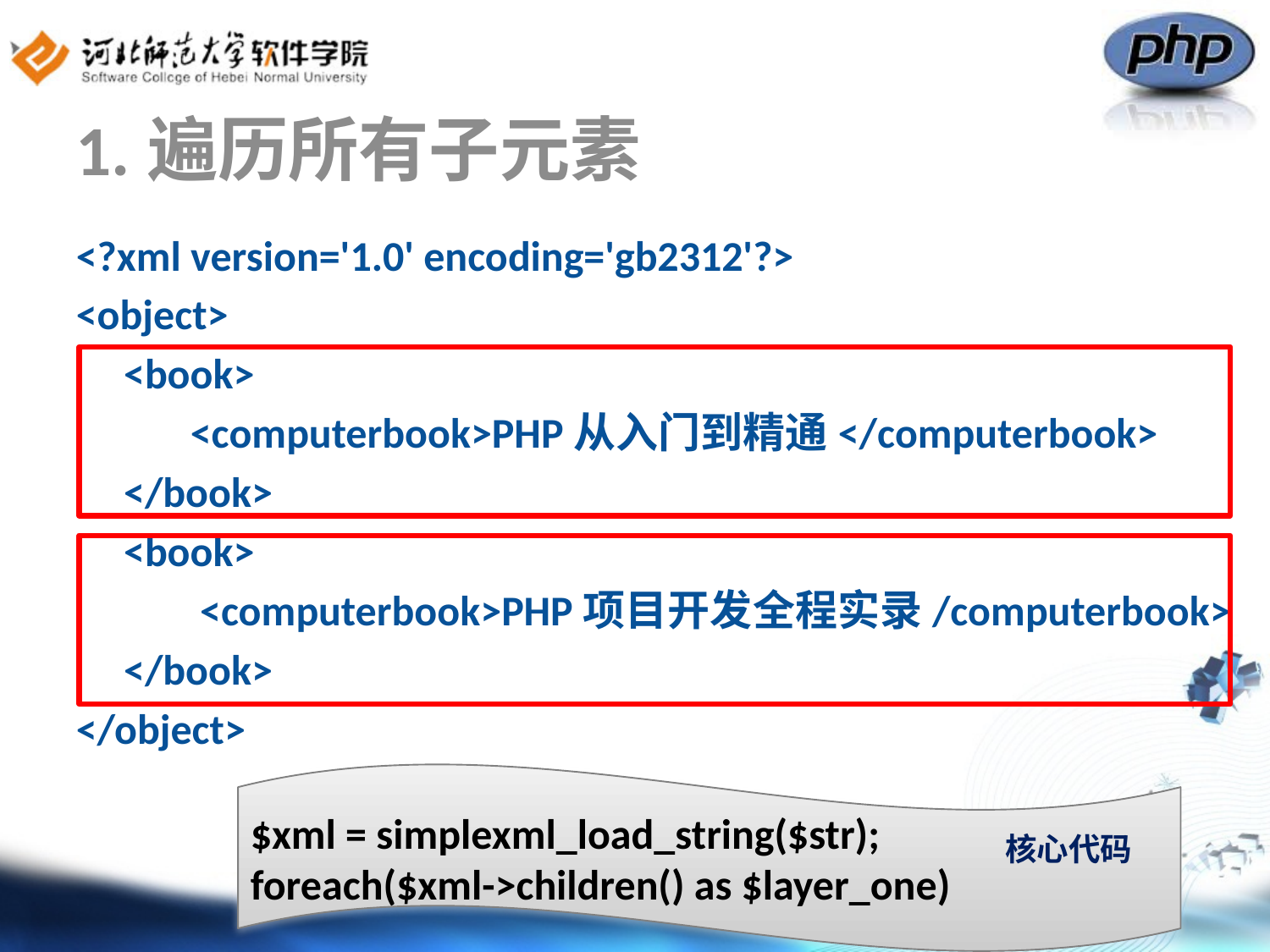

# 1.遍历所有子元素
<?xml version='1.0' encoding='gb2312'?>
<object>
	<book>
	       <computerbook>PHP从入门到精通</computerbook>
	</book>
	<book>
	        <computerbook>PHP项目开发全程实录/computerbook>
	</book>
</object>

$xml = simplexml_load_string($str);
foreach($xml->children() as $layer_one)
核心代码